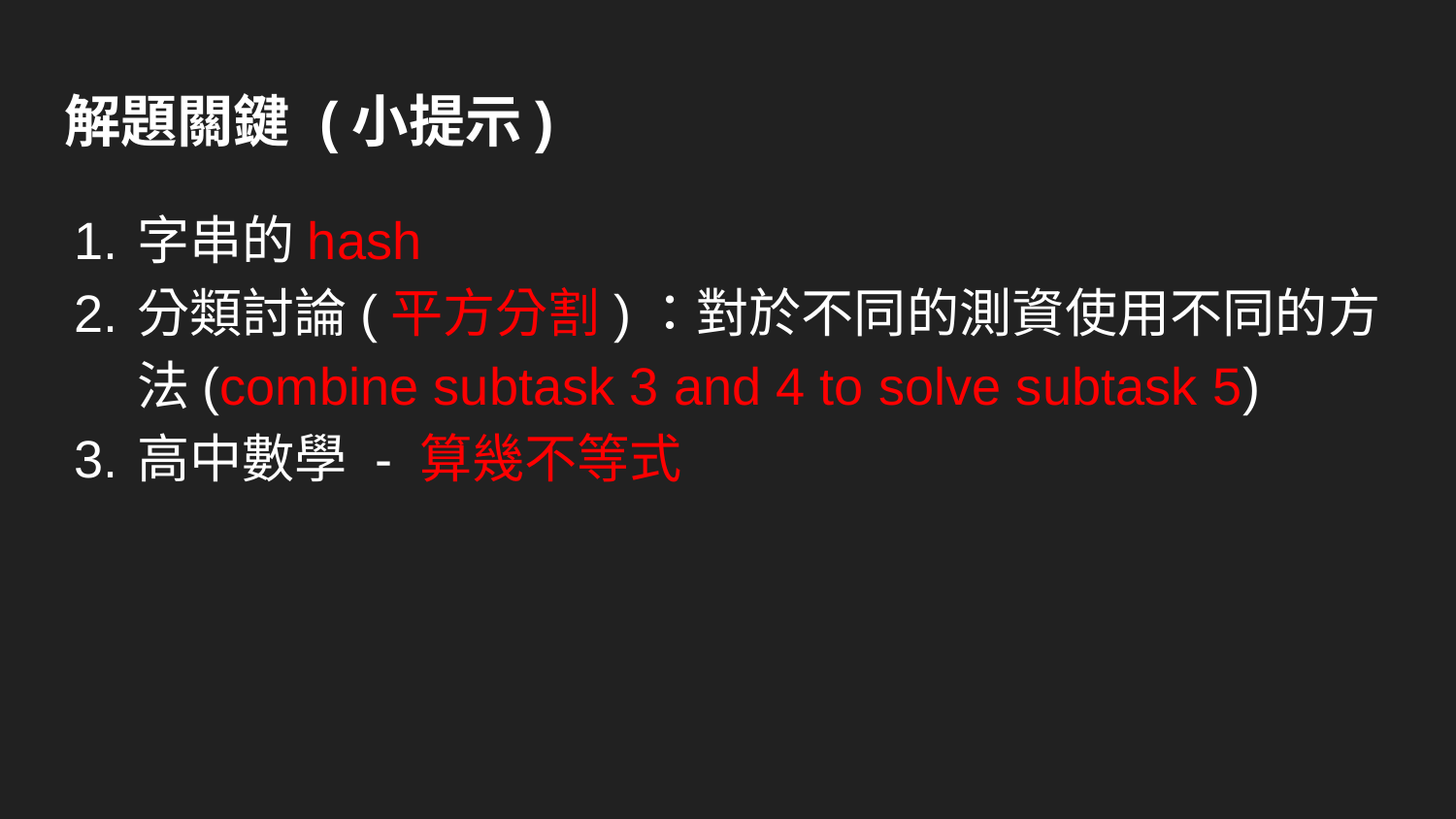

# 解題關鍵 (小提示)
字串的hash
分類討論(平方分割)：對於不同的測資使用不同的方法(combine subtask 3 and 4 to solve subtask 5)
高中數學 - 算幾不等式